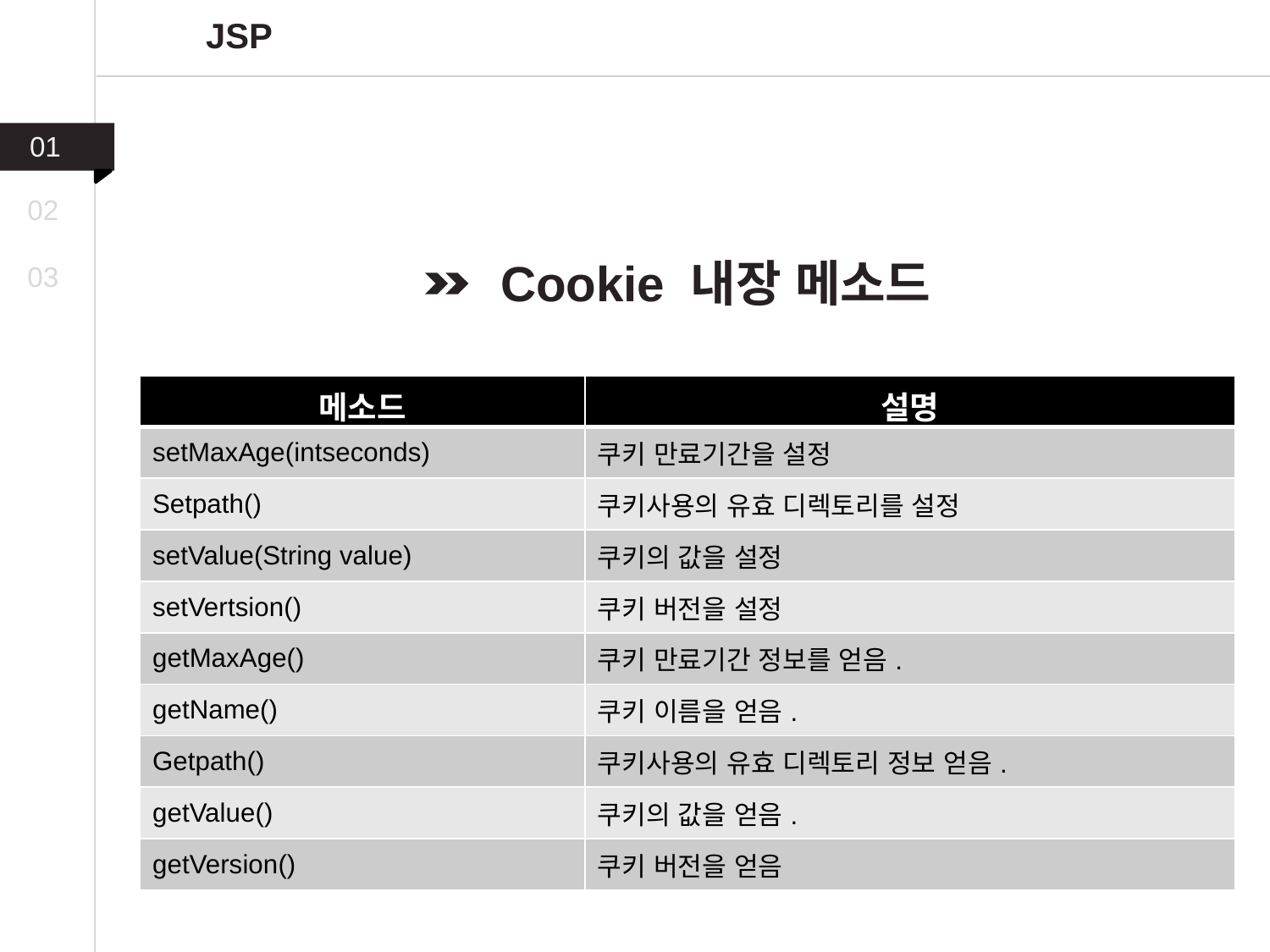

JSP
01

02
   Cookie 내장 메소드
03

| 메소드 | 설명 |
| --- | --- |
| setMaxAge(intseconds) | 쿠키 만료기간을 설정 |
| Setpath() | 쿠키사용의 유효 디렉토리를 설정 |
| setValue(String value) | 쿠키의 값을 설정 |
| setVertsion() | 쿠키 버전을 설정 |
| getMaxAge() | 쿠키 만료기간 정보를 얻음. |
| getName() | 쿠키 이름을 얻음. |
| Getpath() | 쿠키사용의 유효 디렉토리 정보 얻음. |
| getValue() | 쿠키의 값을 얻음. |
| getVersion() | 쿠키 버전을 얻음 |